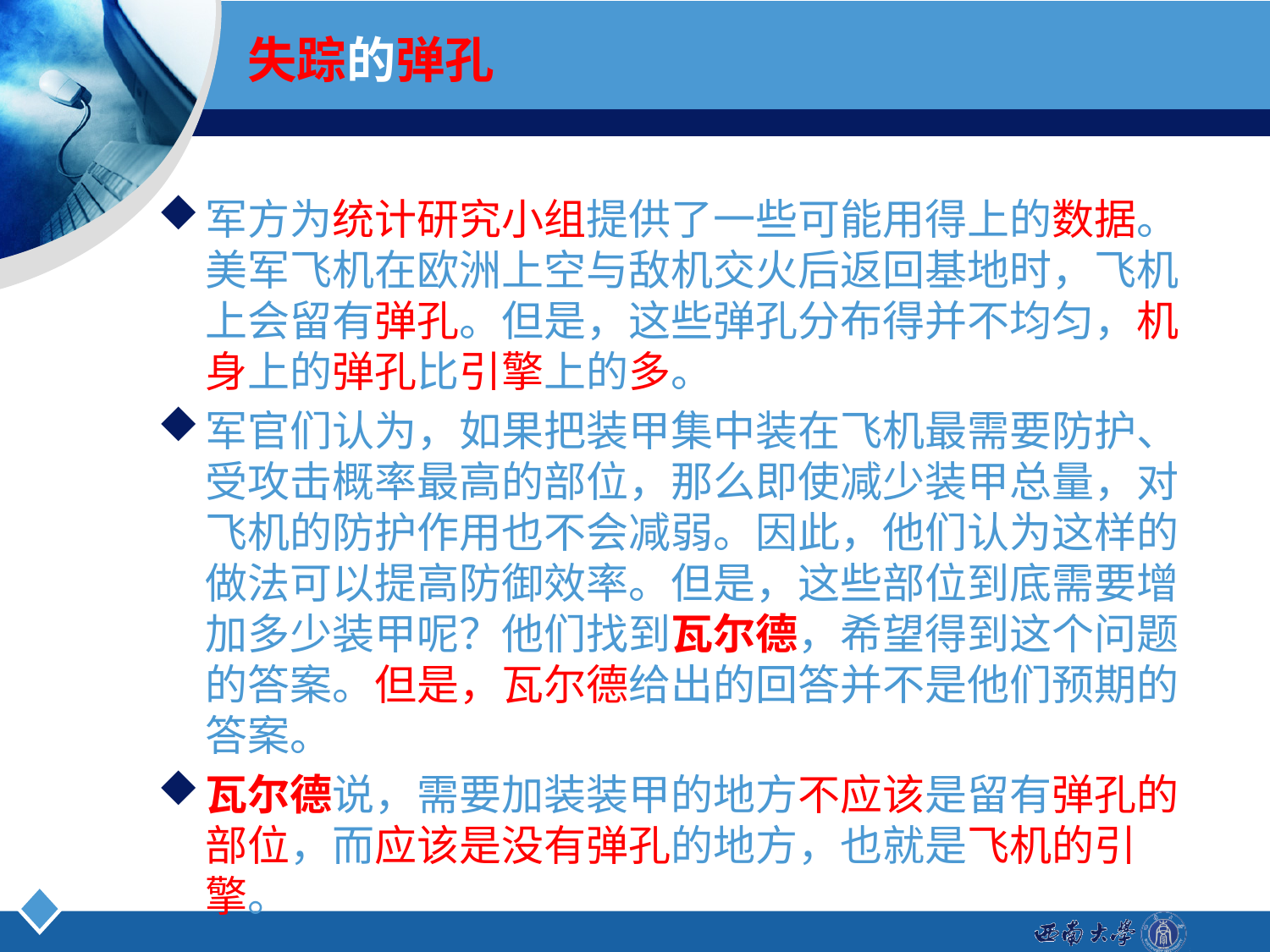

# 失踪的弹孔
军方为统计研究小组提供了一些可能用得上的数据。美军飞机在欧洲上空与敌机交火后返回基地时，飞机上会留有弹孔。但是，这些弹孔分布得并不均匀，机身上的弹孔比引擎上的多。
军官们认为，如果把装甲集中装在飞机最需要防护、受攻击概率最高的部位，那么即使减少装甲总量，对飞机的防护作用也不会减弱。因此，他们认为这样的做法可以提高防御效率。但是，这些部位到底需要增加多少装甲呢？他们找到瓦尔德，希望得到这个问题的答案。但是，瓦尔德给出的回答并不是他们预期的答案。
瓦尔德说，需要加装装甲的地方不应该是留有弹孔的部位，而应该是没有弹孔的地方，也就是飞机的引擎。